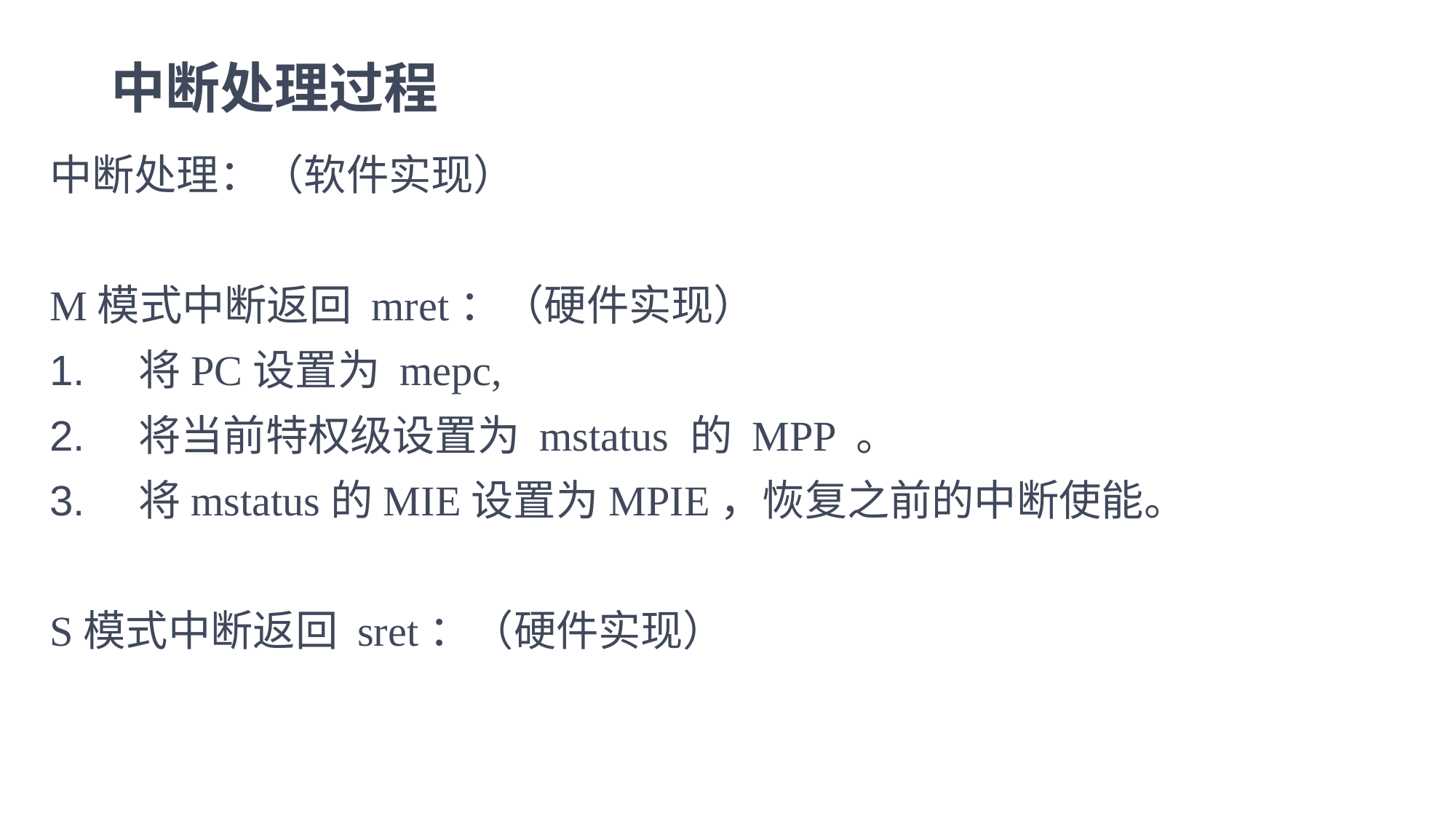

# 中断处理过程
中断处理：（软件实现）

M模式中断返回 mret：（硬件实现）
将PC设置为 mepc,
将当前特权级设置为 mstatus 的 MPP 。
将mstatus的MIE设置为MPIE，恢复之前的中断使能。

S模式中断返回 sret：（硬件实现）